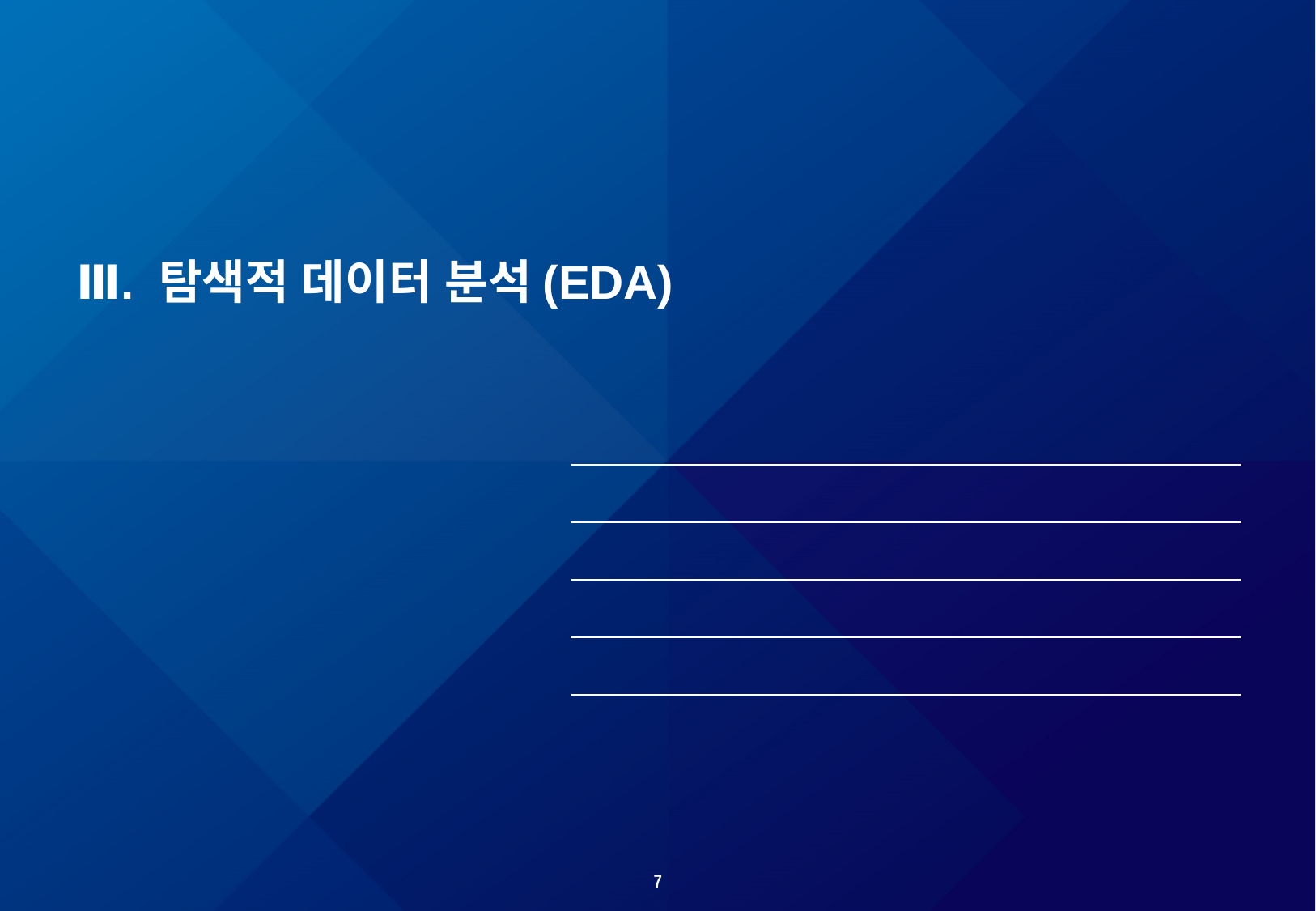

Ⅲ. 탐색적 데이터 분석(EDA)
| 1. 피처별 데이터 상세 분석 |
| --- |
| 2. 8대 핵심과제 |
| 3. 핵심과제 Action Plan |
| 4. VISION |
7